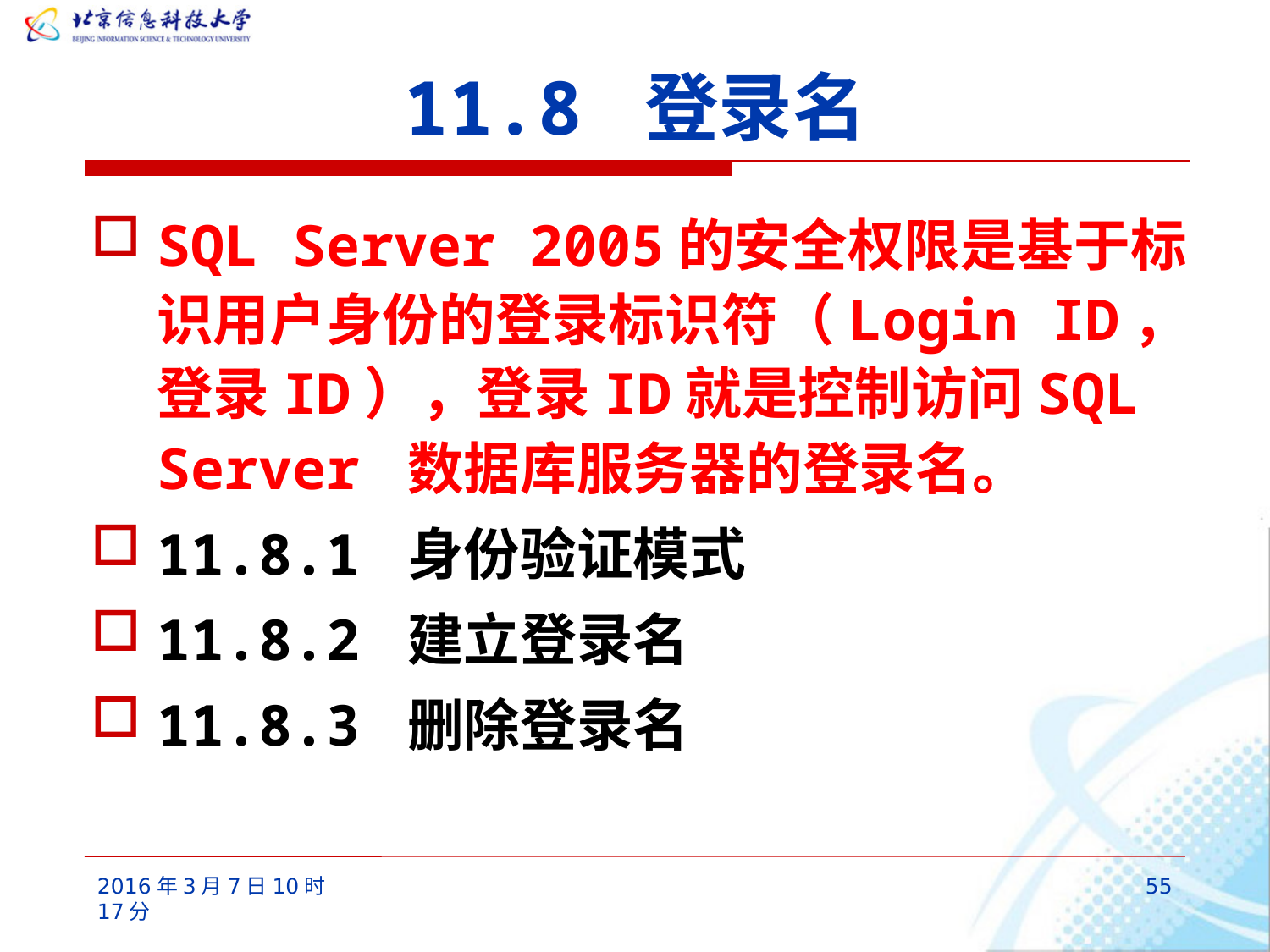

# 11.8 登录名
SQL Server 2005的安全权限是基于标识用户身份的登录标识符（Login ID，登录ID），登录ID就是控制访问SQL Server 数据库服务器的登录名。
11.8.1 身份验证模式
11.8.2 建立登录名
11.8.3 删除登录名
2016年3月7日10时17分
55